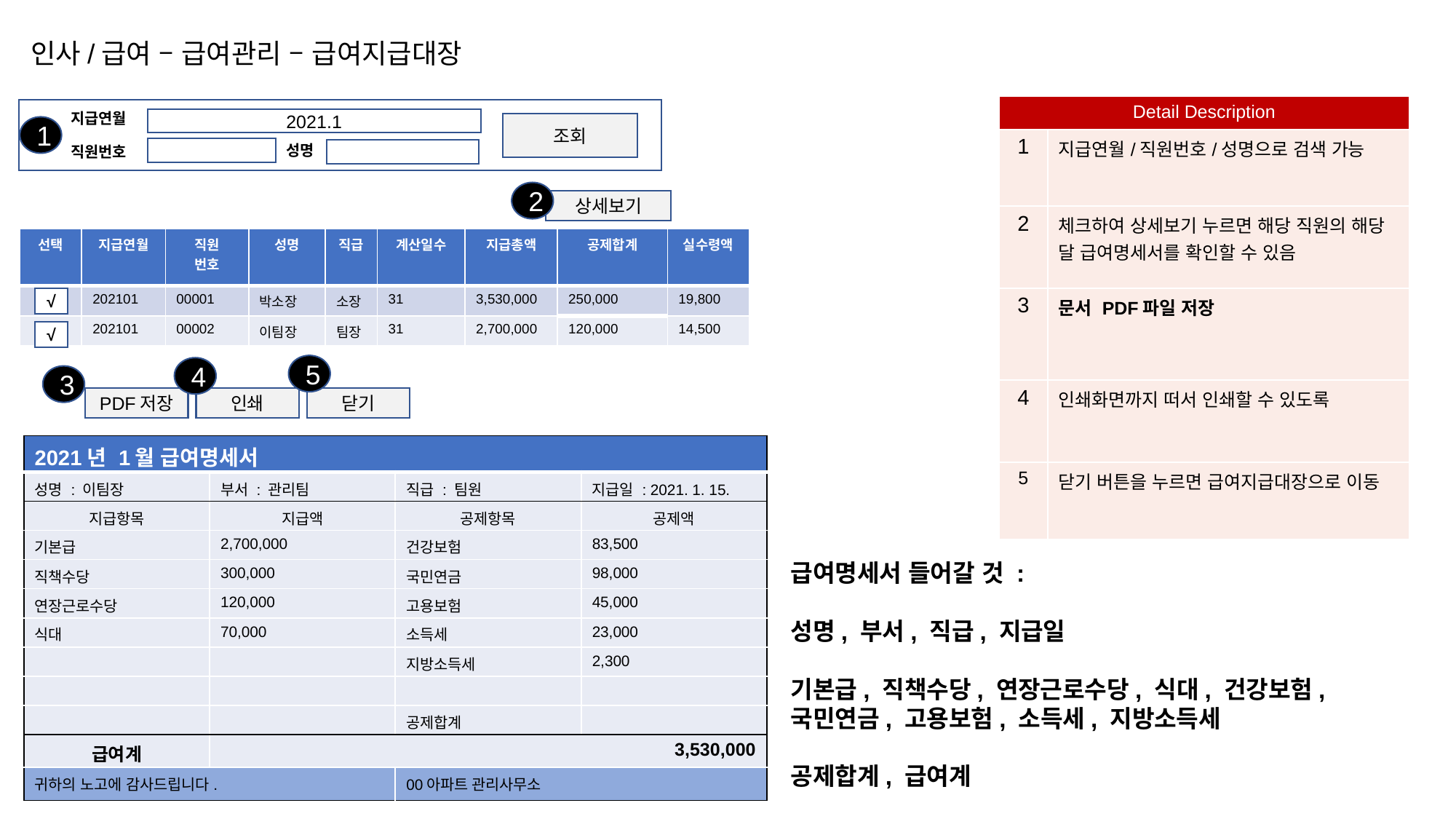

인사/급여 – 급여관리 – 급여지급대장
| Detail Description |  |
| --- | --- |
| 1 | 지급연월/직원번호/성명으로 검색 가능 |
| 2 | 체크하여 상세보기 누르면 해당 직원의 해당 달 급여명세서를 확인할 수 있음 |
| 3 | 문서 PDF파일 저장 |
| 4 | 인쇄화면까지 떠서 인쇄할 수 있도록 |
| 5 | 닫기 버튼을 누르면 급여지급대장으로 이동 |

지급연월
2021.1
조회
1
성명
직원번호

2
상세보기
| 선택 | 지급연월 | 직원 번호 | 성명 | 직급 | 계산일수 | 지급총액 | 공제합계 | 실수령액 |
| --- | --- | --- | --- | --- | --- | --- | --- | --- |
|  | 202101 | 00001 | 박소장 | 소장 | 31 | 3,530,000 | 250,000 | 19,800 |
|  | 202101 | 00002 | 이팀장 | 팀장 | 31 | 2,700,000 | 120,000 | 14,500 |
√
√
5
4
3
PDF저장
인쇄
닫기
| 2021년 1월 급여명세서 |  |  |  |
| --- | --- | --- | --- |
| 성명 : 이팀장 | 부서 : 관리팀 | 직급 : 팀원 | 지급일 : 2021. 1. 15. |
| 지급항목 | 지급액 | 공제항목 | 공제액 |
| 기본급 | 2,700,000 | 건강보험 | 83,500 |
| 직책수당 | 300,000 | 국민연금 | 98,000 |
| 연장근로수당 | 120,000 | 고용보험 | 45,000 |
| 식대 | 70,000 | 소득세 | 23,000 |
|  |  | 지방소득세 | 2,300 |
|  |  |  |  |
|  |  | 공제합계 |  |
| 급여계 | 3,530,000 |  |  |
| 귀하의 노고에 감사드립니다. |  | 00아파트 관리사무소 |  |
급여명세서 들어갈 것 :

성명, 부서, 직급, 지급일

기본급, 직책수당, 연장근로수당, 식대, 건강보험, 국민연금, 고용보험, 소득세, 지방소득세

공제합계, 급여계